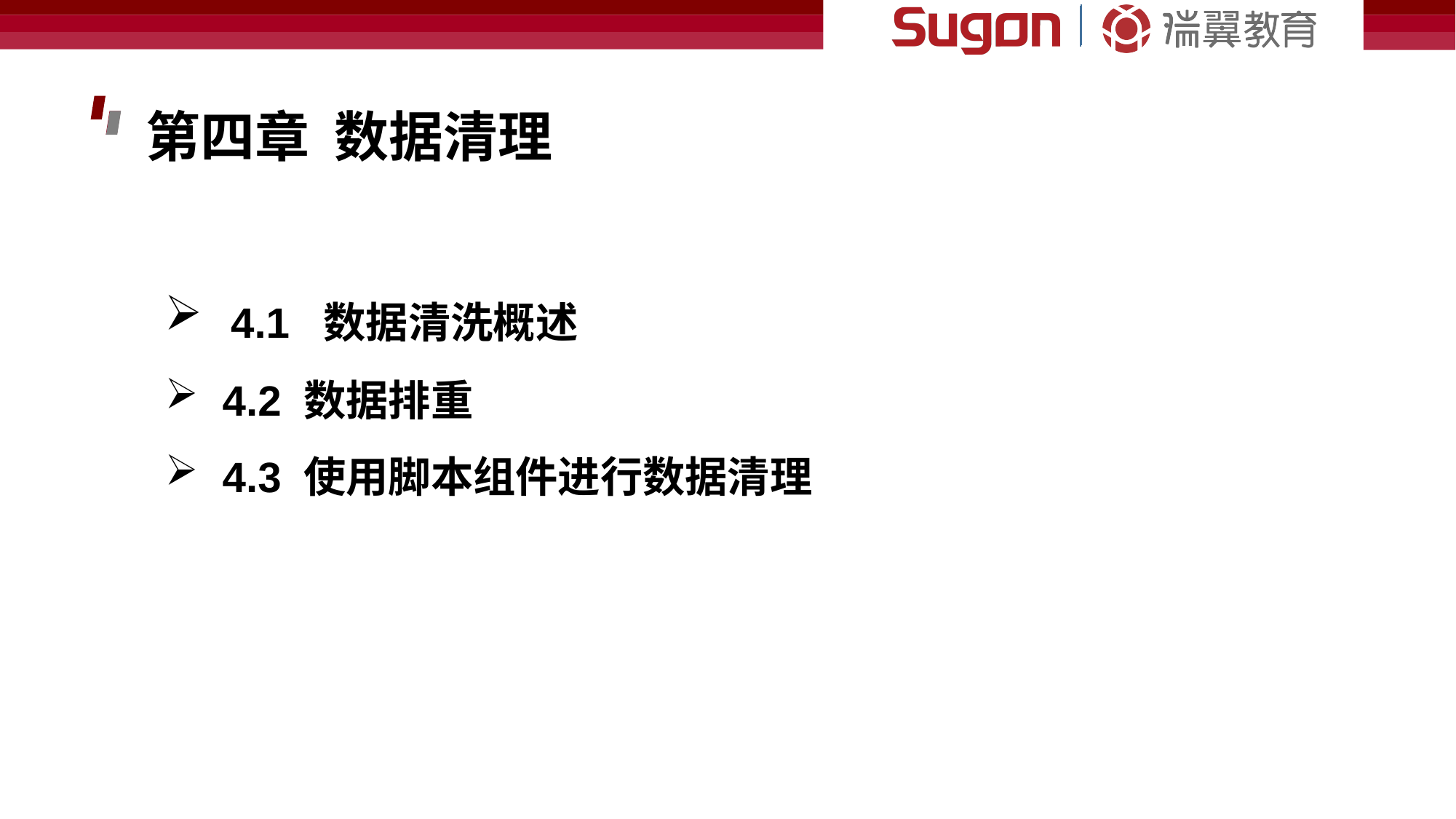

第四章  数据清理

  4.1  数据清洗概述
  4.2 数据排重
  4.3 使用脚本组件进行数据清理